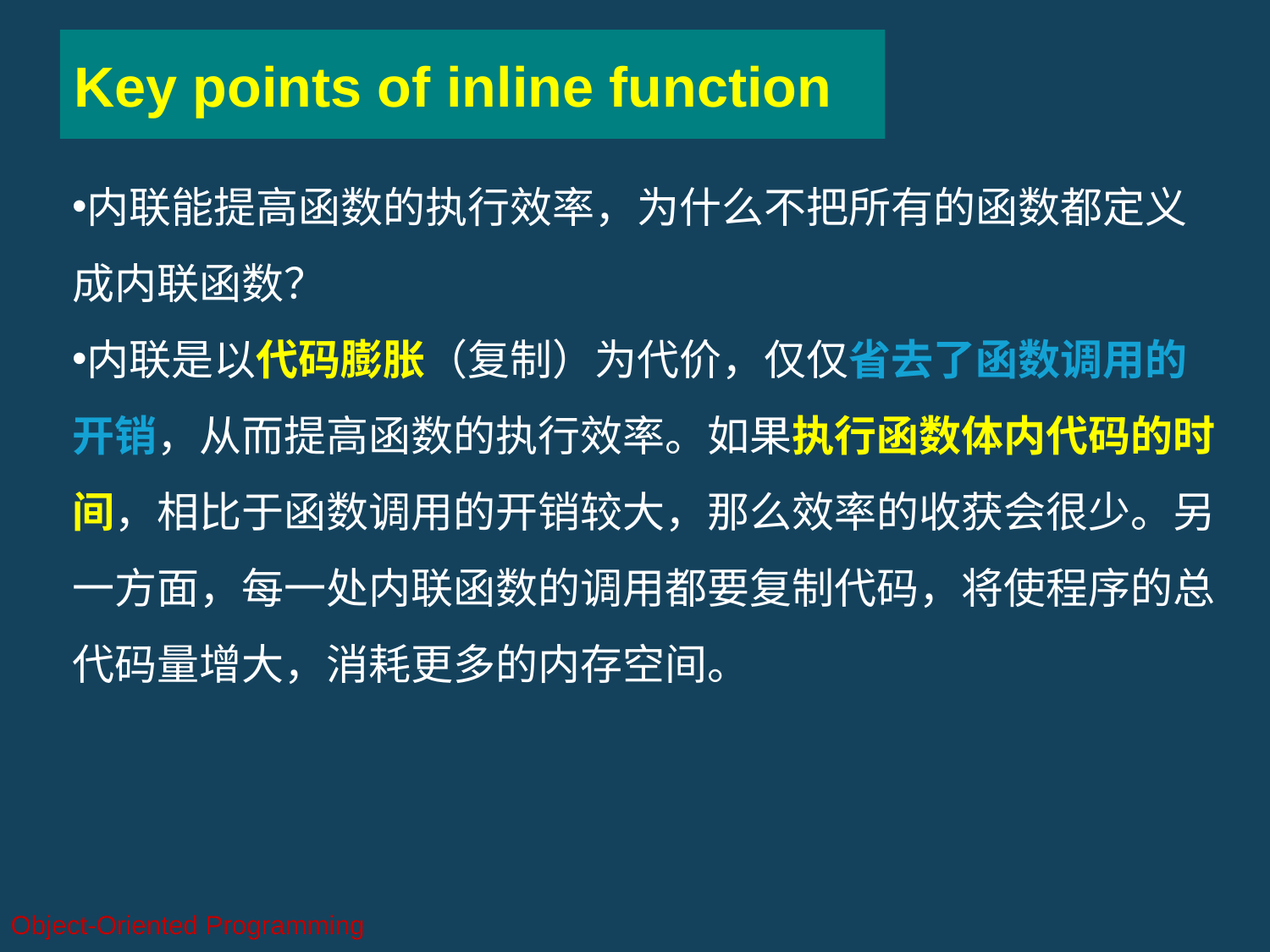

Key points of inline function
内联能提高函数的执行效率，为什么不把所有的函数都定义成内联函数？
内联是以代码膨胀（复制）为代价，仅仅省去了函数调用的开销，从而提高函数的执行效率。如果执行函数体内代码的时间，相比于函数调用的开销较大，那么效率的收获会很少。另一方面，每一处内联函数的调用都要复制代码，将使程序的总代码量增大，消耗更多的内存空间。
Object-Oriented Programming